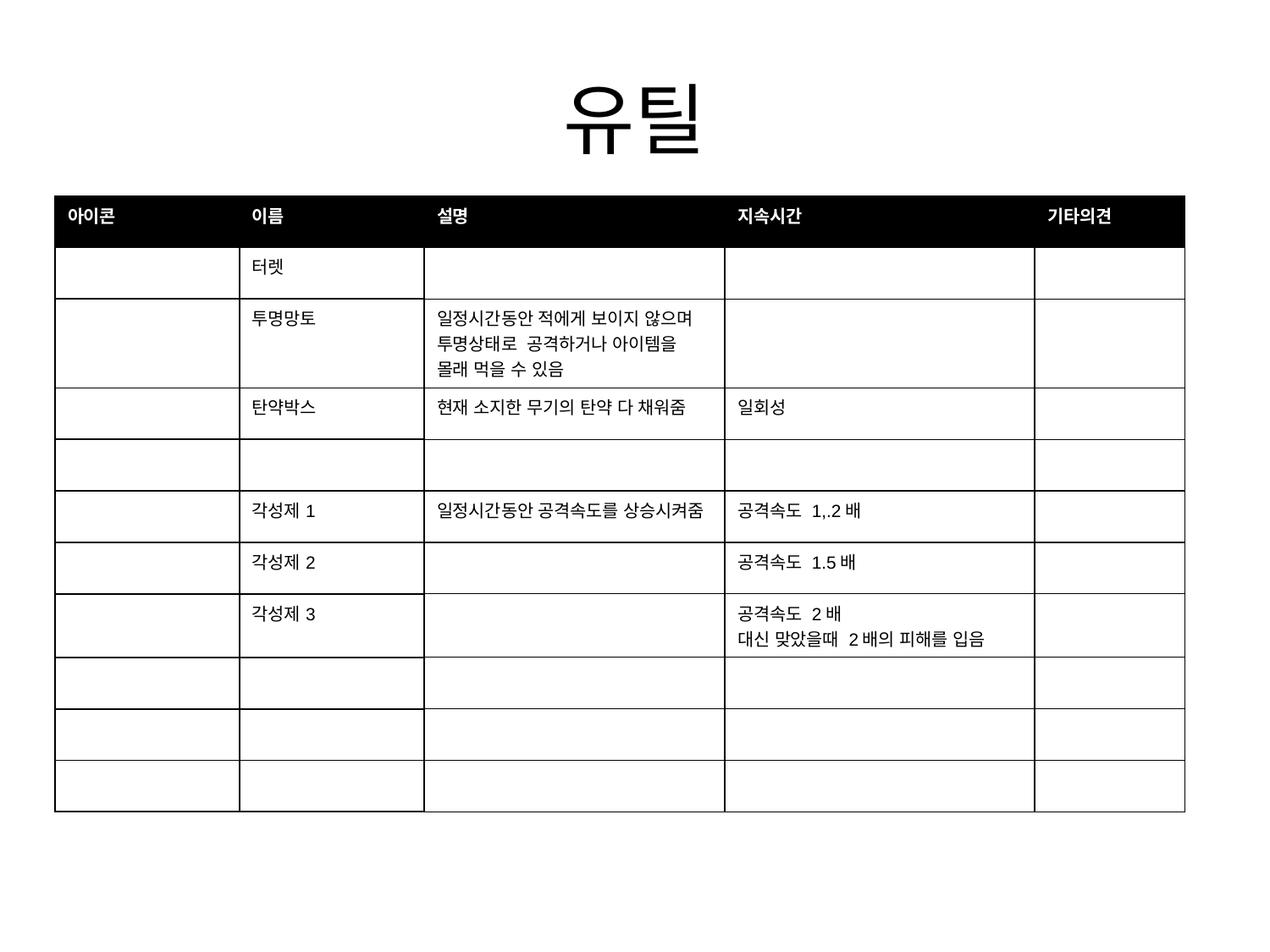

# 유틸
| 아이콘 | 이름 | 설명 | 지속시간 | 기타의견 |
| --- | --- | --- | --- | --- |
|  | 터렛 |  |  |  |
|  | 투명망토 | 일정시간동안 적에게 보이지 않으며 투명상태로 공격하거나 아이템을 몰래 먹을 수 있음 |  |  |
|  | 탄약박스 | 현재 소지한 무기의 탄약 다 채워줌 | 일회성 |  |
|  |  |  |  |  |
|  | 각성제1 | 일정시간동안 공격속도를 상승시켜줌 | 공격속도 1,.2배 |  |
|  | 각성제2 |  | 공격속도 1.5배 |  |
|  | 각성제3 |  | 공격속도 2배 대신 맞았을때 2배의 피해를 입음 |  |
|  |  |  |  |  |
|  |  |  |  |  |
|  |  |  |  |  |